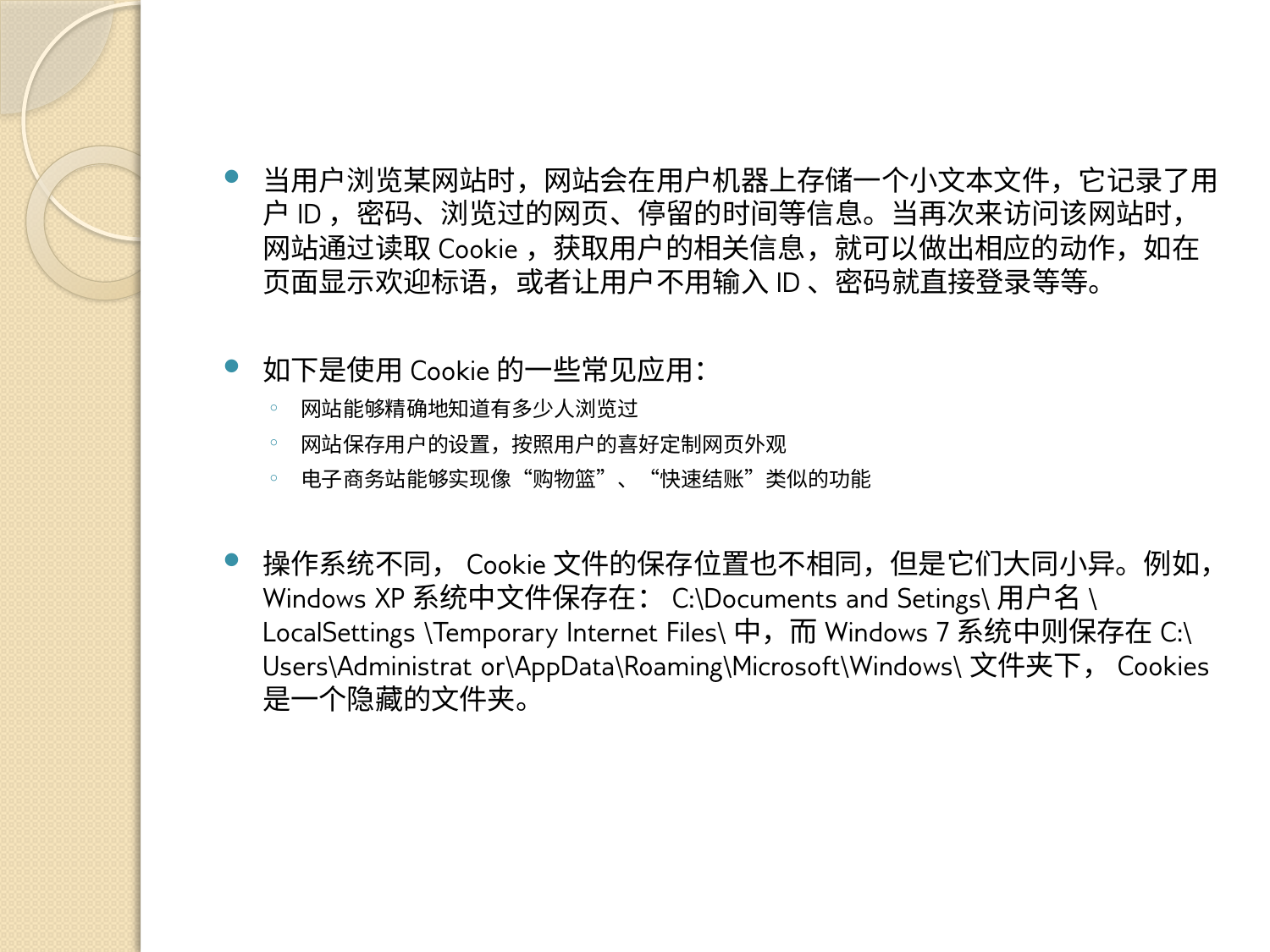

当用户浏览某网站时，网站会在用户机器上存储一个小文本文件，它记录了用户ID，密码、浏览过的网页、停留的时间等信息。当再次来访问该网站时，网站通过读取Cookie，获取用户的相关信息，就可以做出相应的动作，如在页面显示欢迎标语，或者让用户不用输入ID、密码就直接登录等等。

如下是使用Cookie的一些常见应用：
网站能够精确地知道有多少人浏览过
网站保存用户的设置，按照用户的喜好定制网页外观
电子商务站能够实现像“购物篮”、“快速结账”类似的功能

操作系统不同，Cookie文件的保存位置也不相同，但是它们大同小异。例如，Windows XP系统中文件保存在：C:\Documents and Setings\用户名\LocalSettings \Temporary Internet Files\中，而Windows 7系统中则保存在C:\Users\Administrat or\AppData\Roaming\Microsoft\Windows\文件夹下，Cookies是一个隐藏的文件夹。